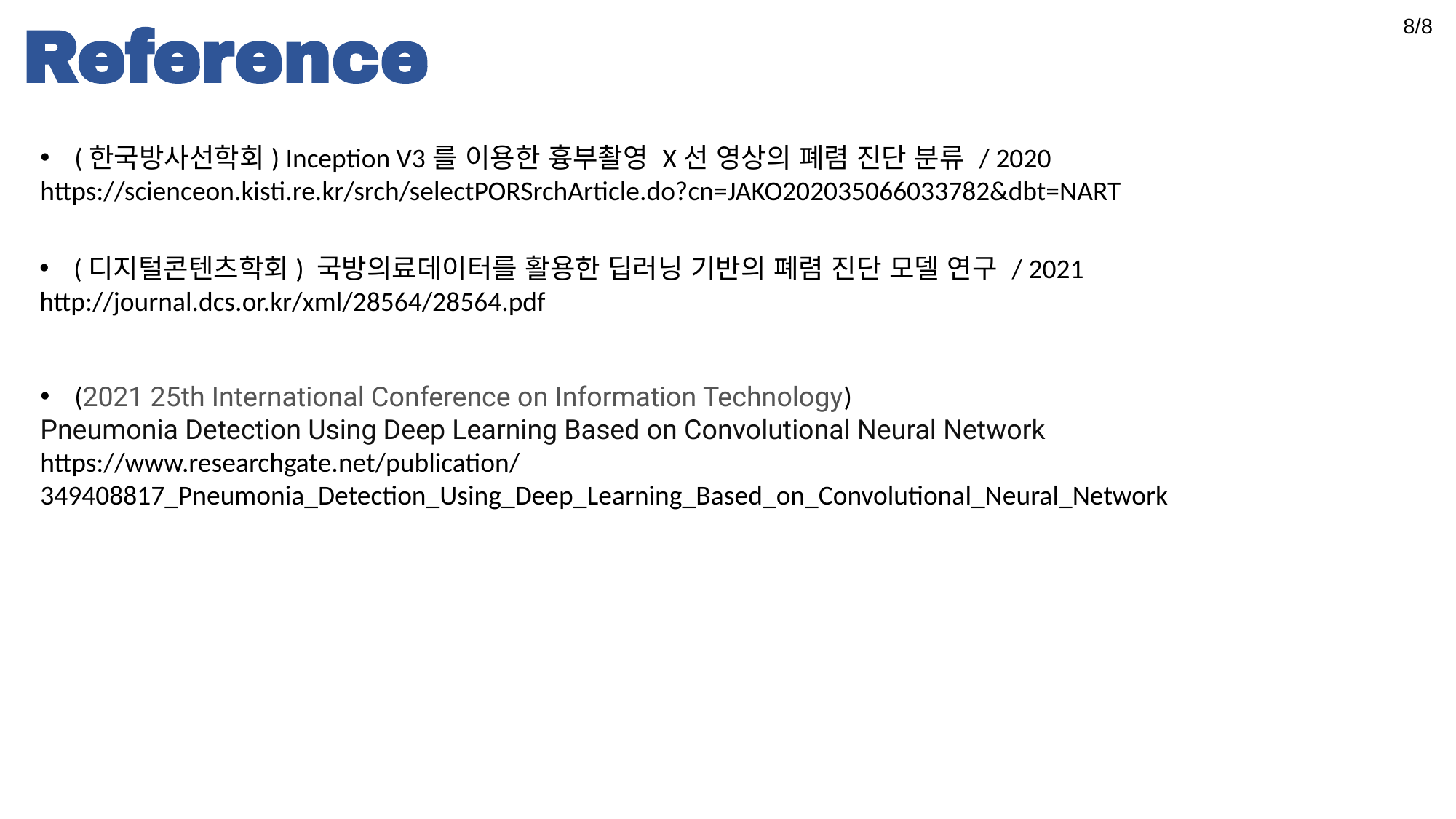

Reference
8/8

(한국방사선학회) Inception V3를 이용한 흉부촬영 X선 영상의 폐렴 진단 분류 / 2020
https://scienceon.kisti.re.kr/srch/selectPORSrchArticle.do?cn=JAKO202035066033782&dbt=NART

(디지털콘텐츠학회) 국방의료데이터를 활용한 딥러닝 기반의 폐렴 진단 모델 연구 / 2021
http://journal.dcs.or.kr/xml/28564/28564.pdf

(2021 25th International Conference on Information Technology)
Pneumonia Detection Using Deep Learning Based on Convolutional Neural Network
https://www.researchgate.net/publication/349408817_Pneumonia_Detection_Using_Deep_Learning_Based_on_Convolutional_Neural_Network